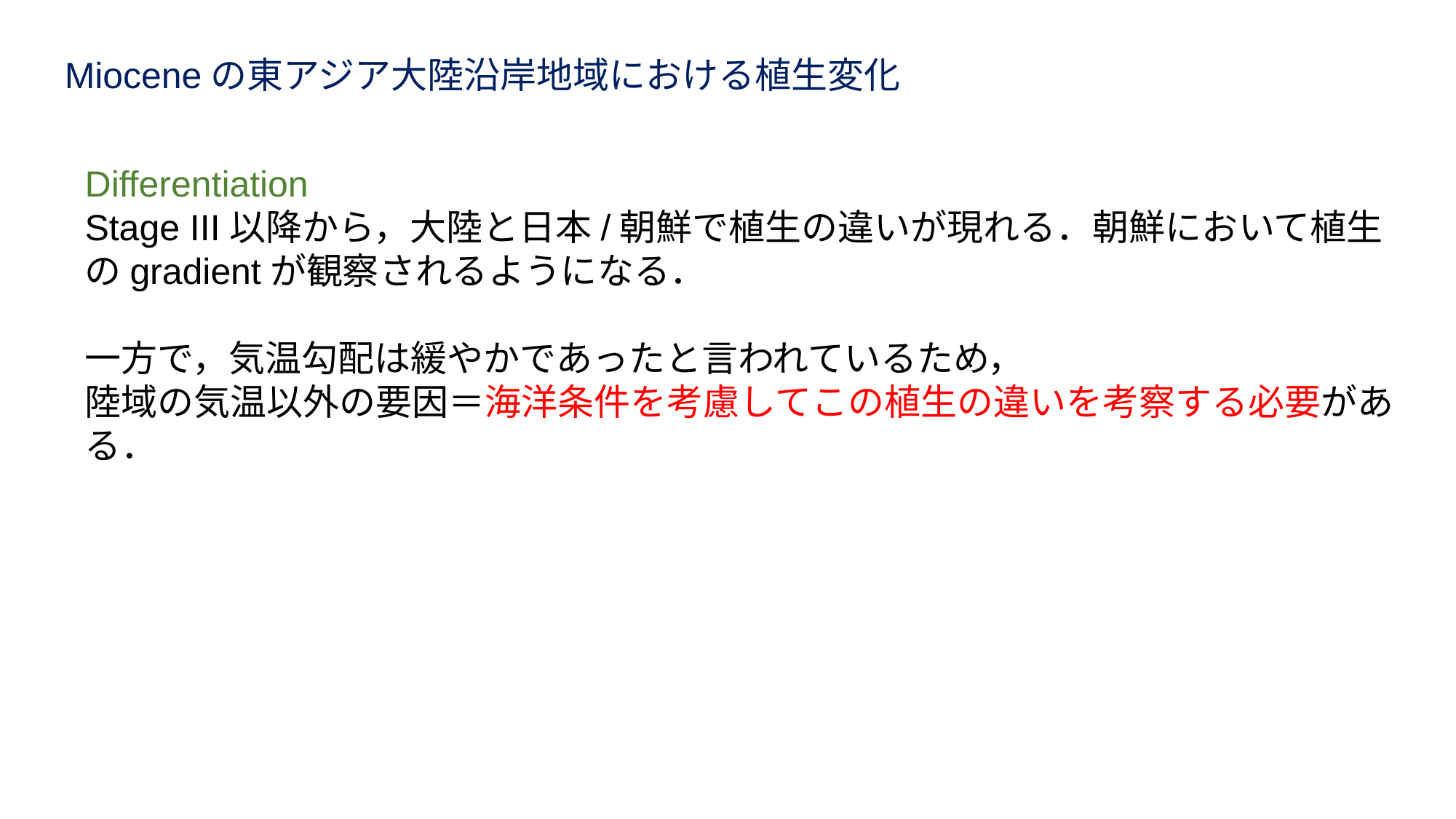

Mioceneの東アジア大陸沿岸地域における植生変化
Differentiation
Stage III以降から，大陸と日本/朝鮮で植生の違いが現れる．朝鮮において植生のgradientが観察されるようになる．

一方で，気温勾配は緩やかであったと言われているため，
陸域の気温以外の要因＝海洋条件を考慮してこの植生の違いを考察する必要がある．